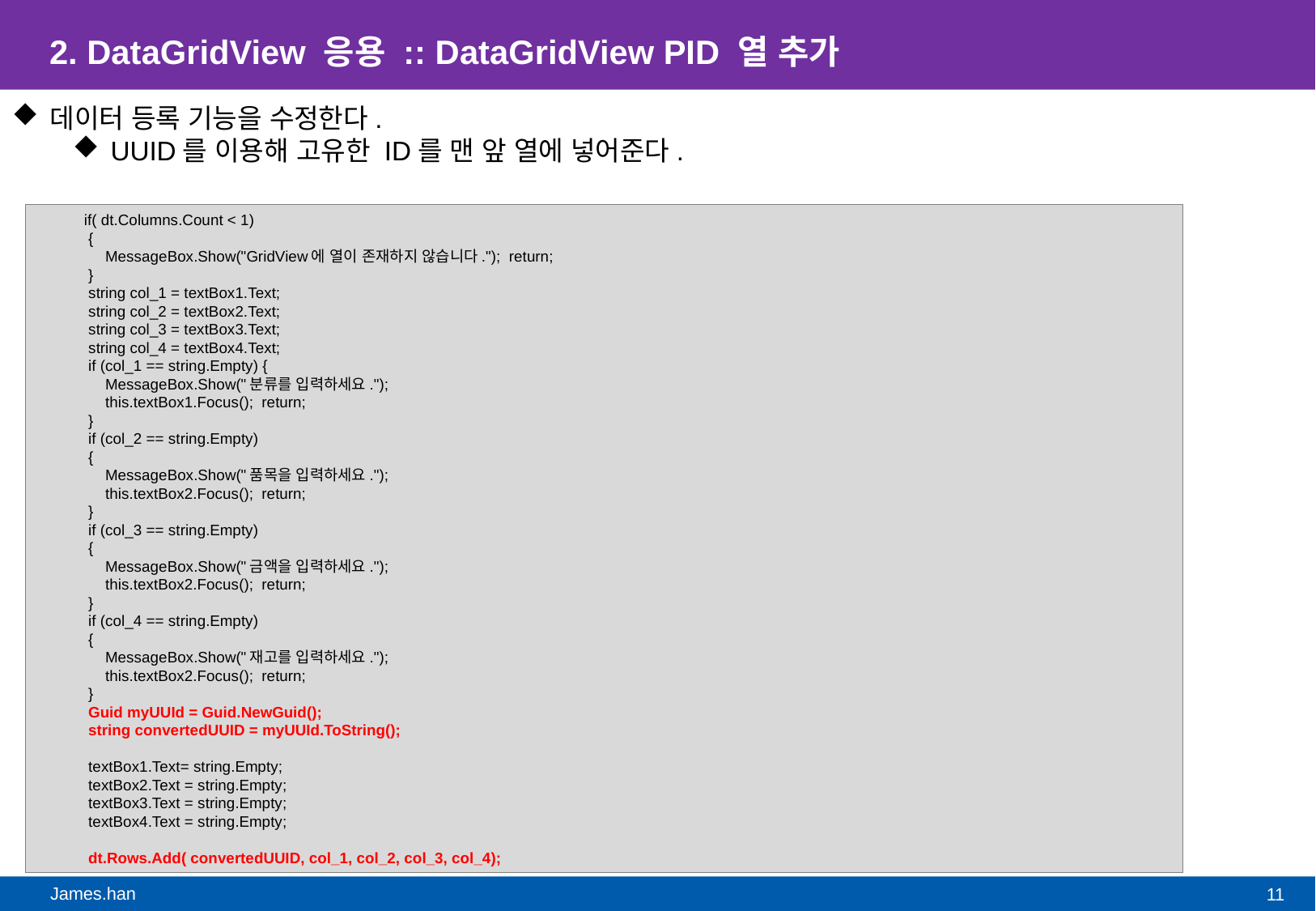

# 2. DataGridView 응용 :: DataGridView PID 열 추가
데이터 등록 기능을 수정한다.
UUID를 이용해 고유한 ID를 맨 앞 열에 넣어준다.
           if( dt.Columns.Count < 1)
            {
                MessageBox.Show("GridView에 열이 존재하지 않습니다.");  return;
            }
            string col_1 = textBox1.Text;
            string col_2 = textBox2.Text;
            string col_3 = textBox3.Text;
            string col_4 = textBox4.Text;
            if (col_1 == string.Empty) {
                MessageBox.Show("분류를 입력하세요.");
                this.textBox1.Focus();  return;
            }
            if (col_2 == string.Empty)
            {
                MessageBox.Show("품목을 입력하세요.");
                this.textBox2.Focus();  return;
            }
            if (col_3 == string.Empty)
            {
                MessageBox.Show("금액을 입력하세요.");
                this.textBox2.Focus();  return;
            }
            if (col_4 == string.Empty)
            {
                MessageBox.Show("재고를 입력하세요.");
                this.textBox2.Focus();  return;
            }
            Guid myUUId = Guid.NewGuid();
            string convertedUUID = myUUId.ToString();

            textBox1.Text= string.Empty;
            textBox2.Text = string.Empty;
            textBox3.Text = string.Empty;
            textBox4.Text = string.Empty;

            dt.Rows.Add( convertedUUID, col_1, col_2, col_3, col_4);
11